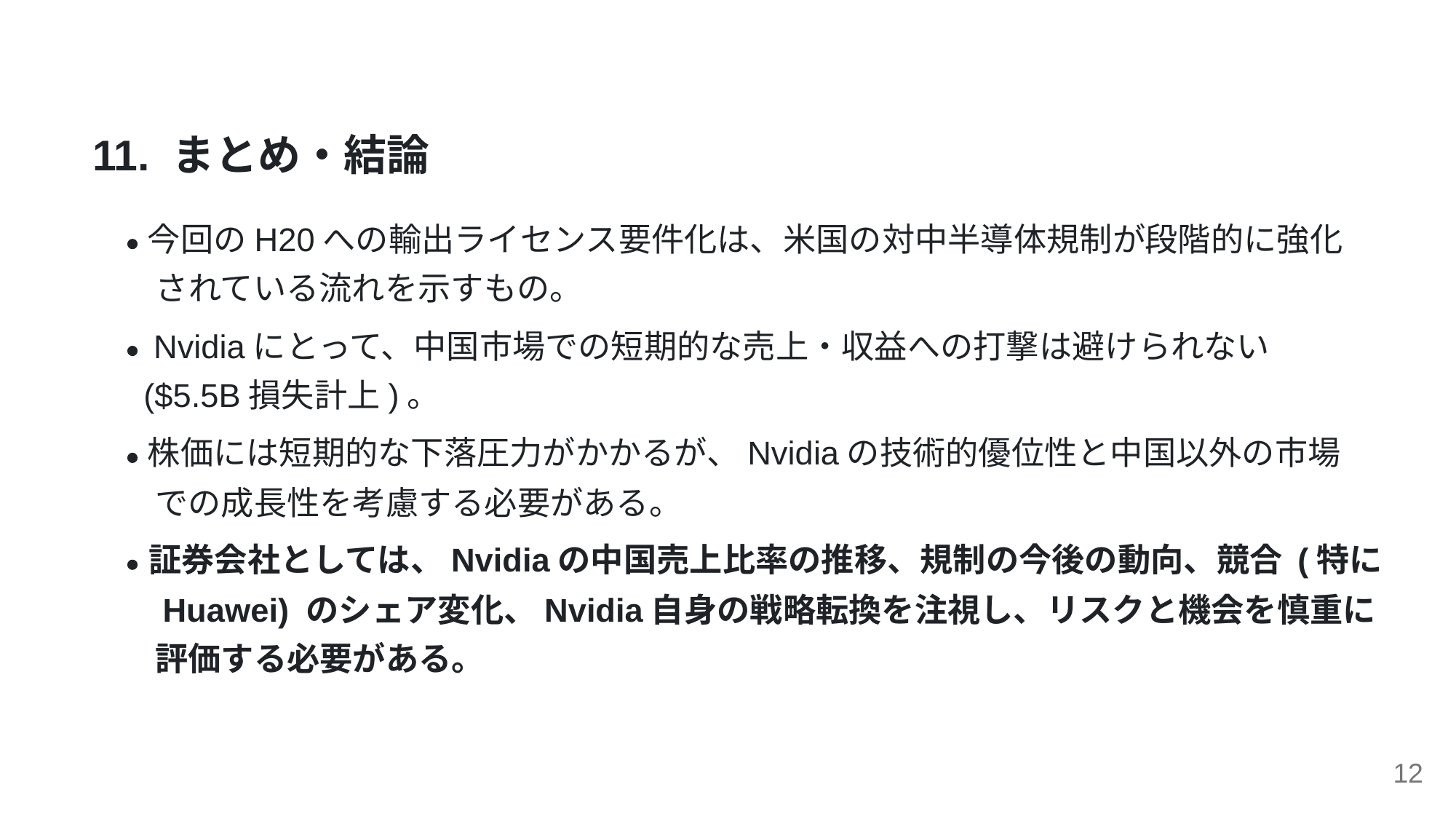

11. まとめ・結論
今回のH20への輸出ライセンス要件化は、⽶国の対中半導体規制が段階的に強化

されている流れを⽰すもの。
Nvidiaにとって、中国市場での短期的な売上・収益への打撃は避けられない

($5.5B損失計上)。
株価には短期的な下落圧⼒がかかるが、Nvidiaの技術的優位性と中国以外の市場

での成⻑性を考慮する必要がある。
証券会社としては、Nvidiaの中国売上⽐率の推移、規制の今後の動向、競合 (特に

Huawei) のシェア変化、Nvidia⾃⾝の戦略転換を注視し、リスクと機会を慎重に
評価する必要がある。
12